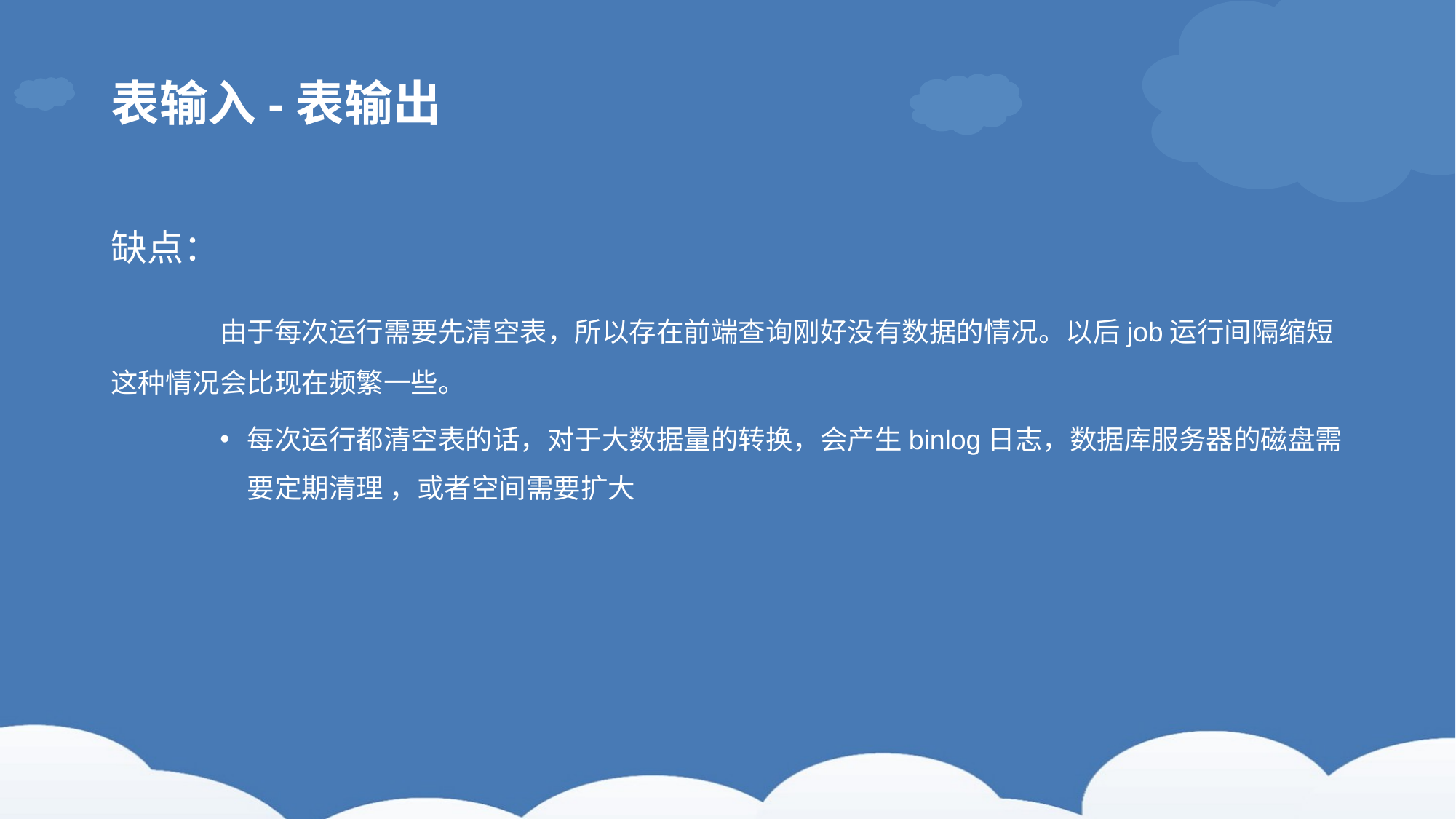

# 表输入-表输出
缺点：
	由于每次运行需要先清空表，所以存在前端查询刚好没有数据的情况。以后job运行间隔缩短这种情况会比现在频繁一些。
每次运行都清空表的话，对于大数据量的转换，会产生binlog日志，数据库服务器的磁盘需要定期清理 ，或者空间需要扩大